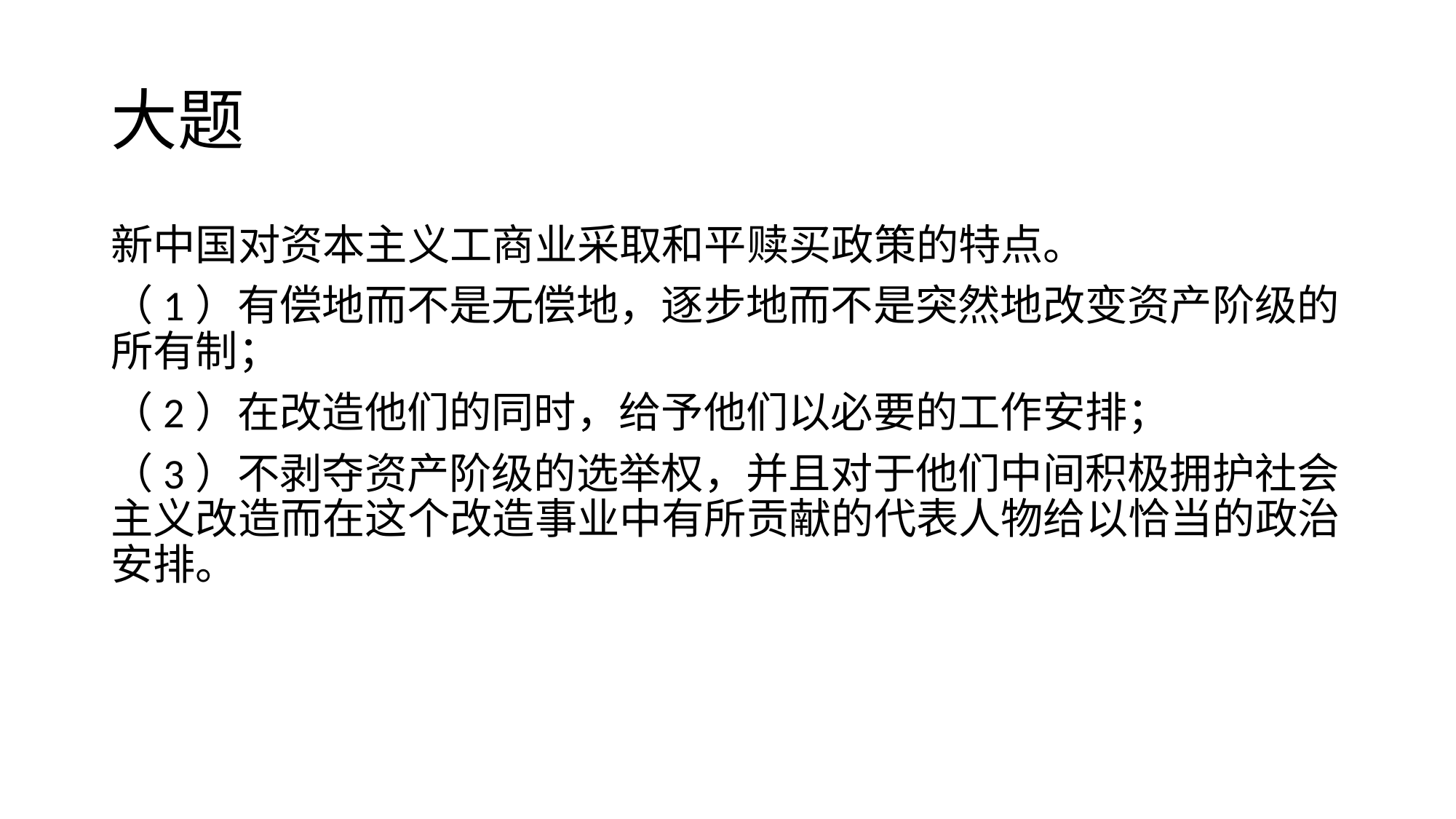

# 大题
新中国对资本主义工商业采取和平赎买政策的特点。
（1）有偿地而不是无偿地，逐步地而不是突然地改变资产阶级的所有制；
（2）在改造他们的同时，给予他们以必要的工作安排；
（3）不剥夺资产阶级的选举权，并且对于他们中间积极拥护社会主义改造而在这个改造事业中有所贡献的代表人物给以恰当的政治安排。